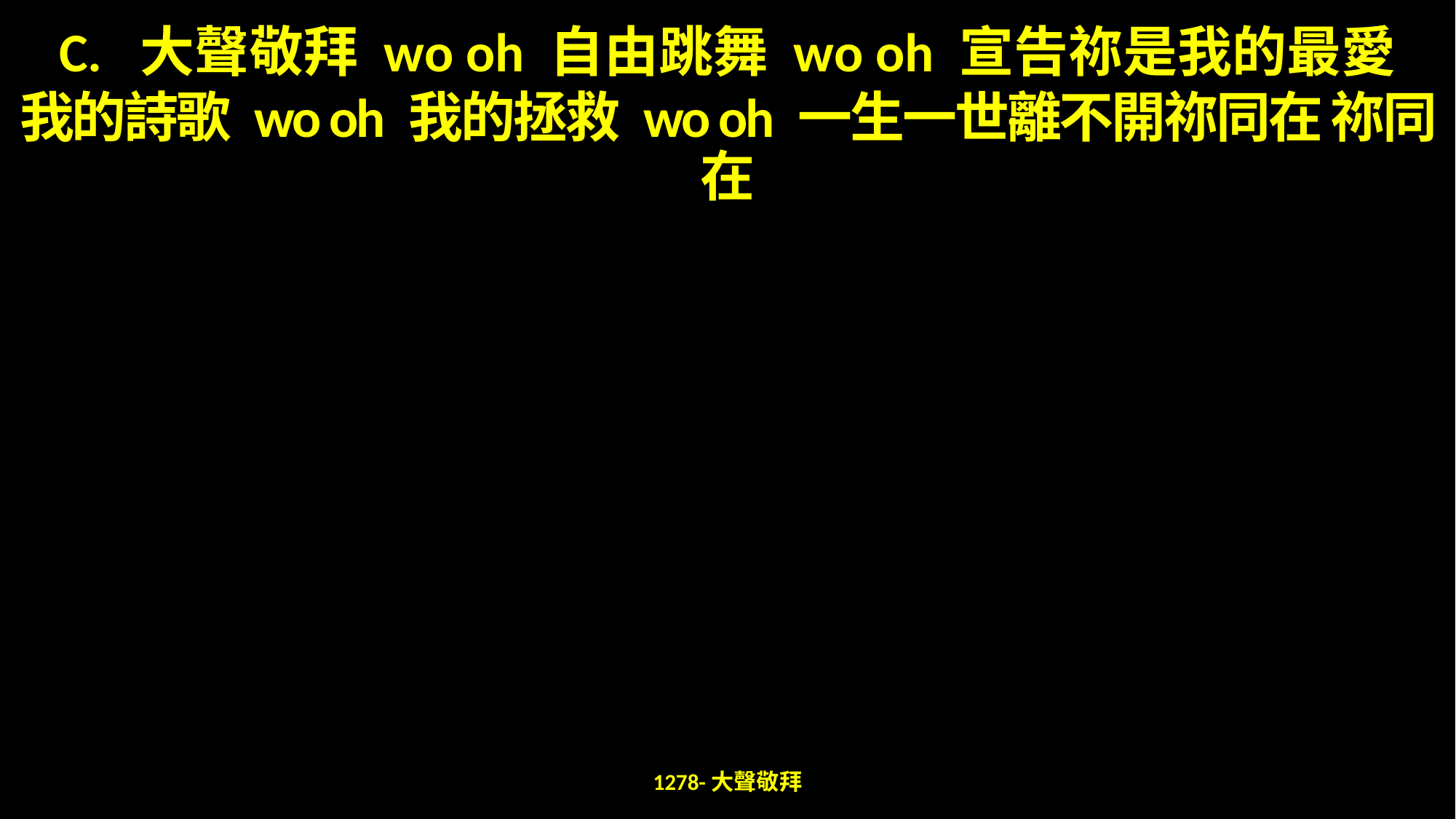

C.  大聲敬拜 wo oh 自由跳舞 wo oh 宣告祢是我的最愛
我的詩歌 wo oh 我的拯救 wo oh 一生一世離不開祢同在 祢同在
1278-大聲敬拜